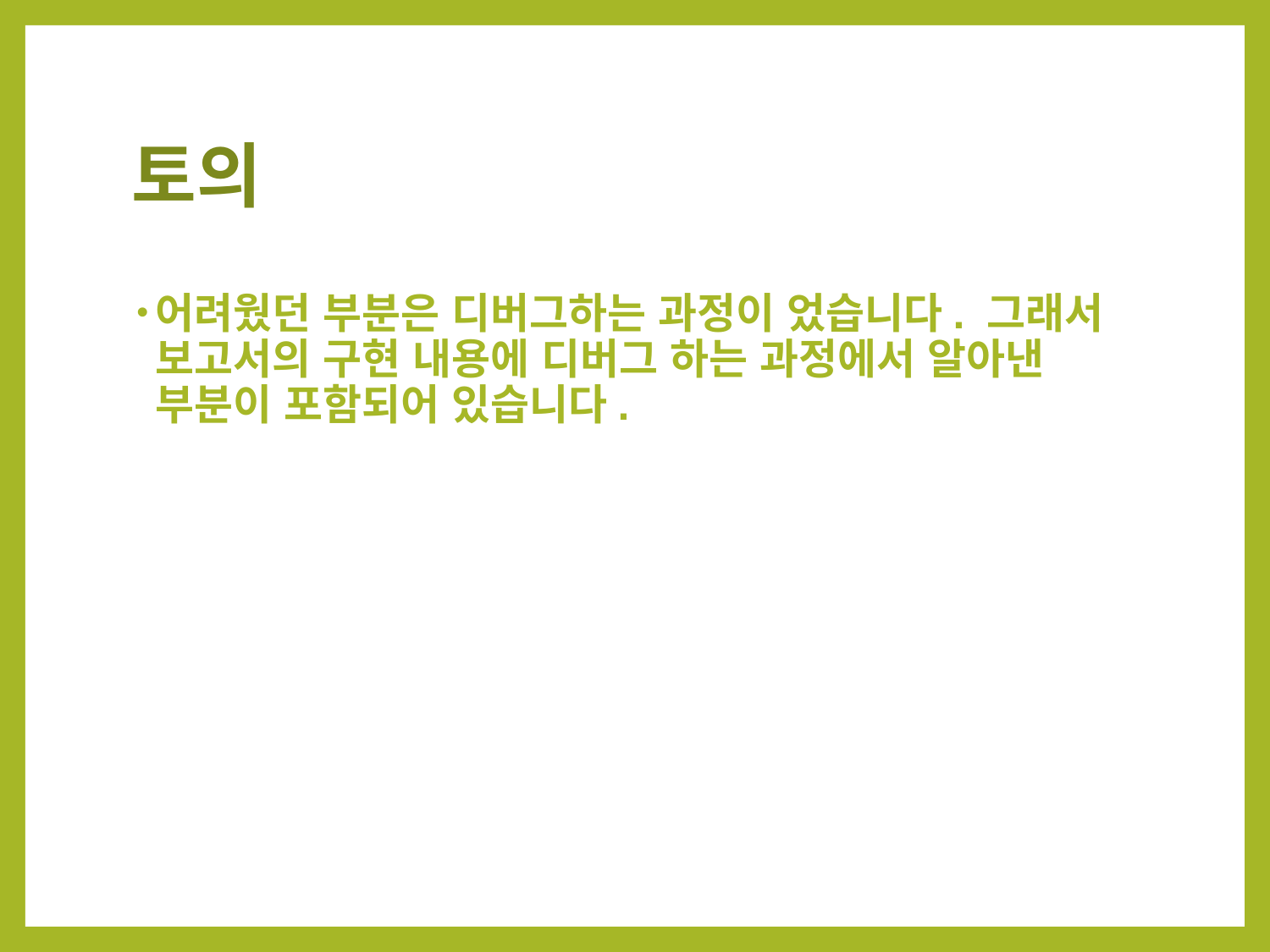

# 토의
어려웠던 부분은 디버그하는 과정이 었습니다. 그래서 보고서의 구현 내용에 디버그 하는 과정에서 알아낸 부분이 포함되어 있습니다.